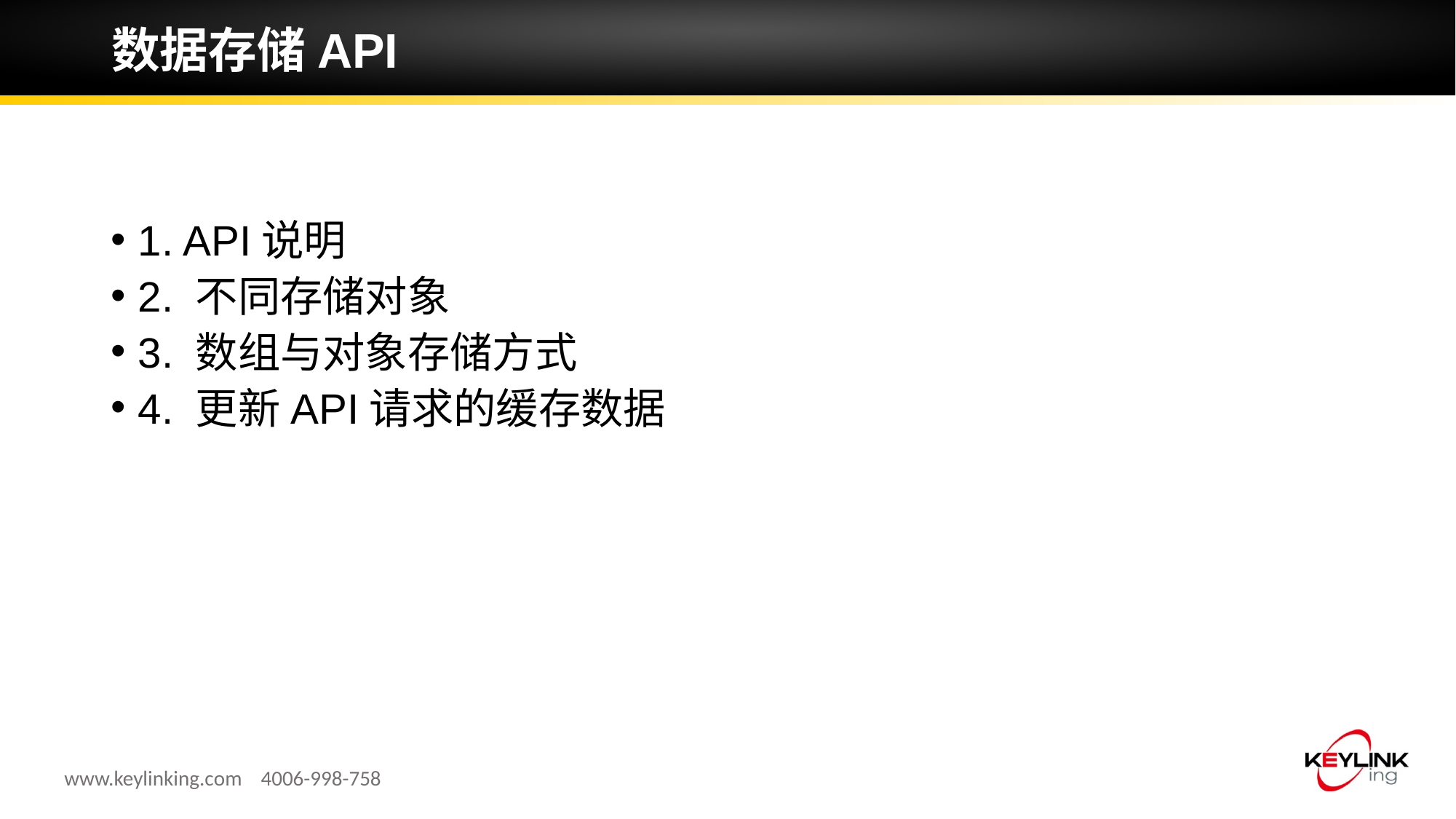

# 数据存储API
1. API说明
2. 不同存储对象
3. 数组与对象存储方式
4. 更新API请求的缓存数据